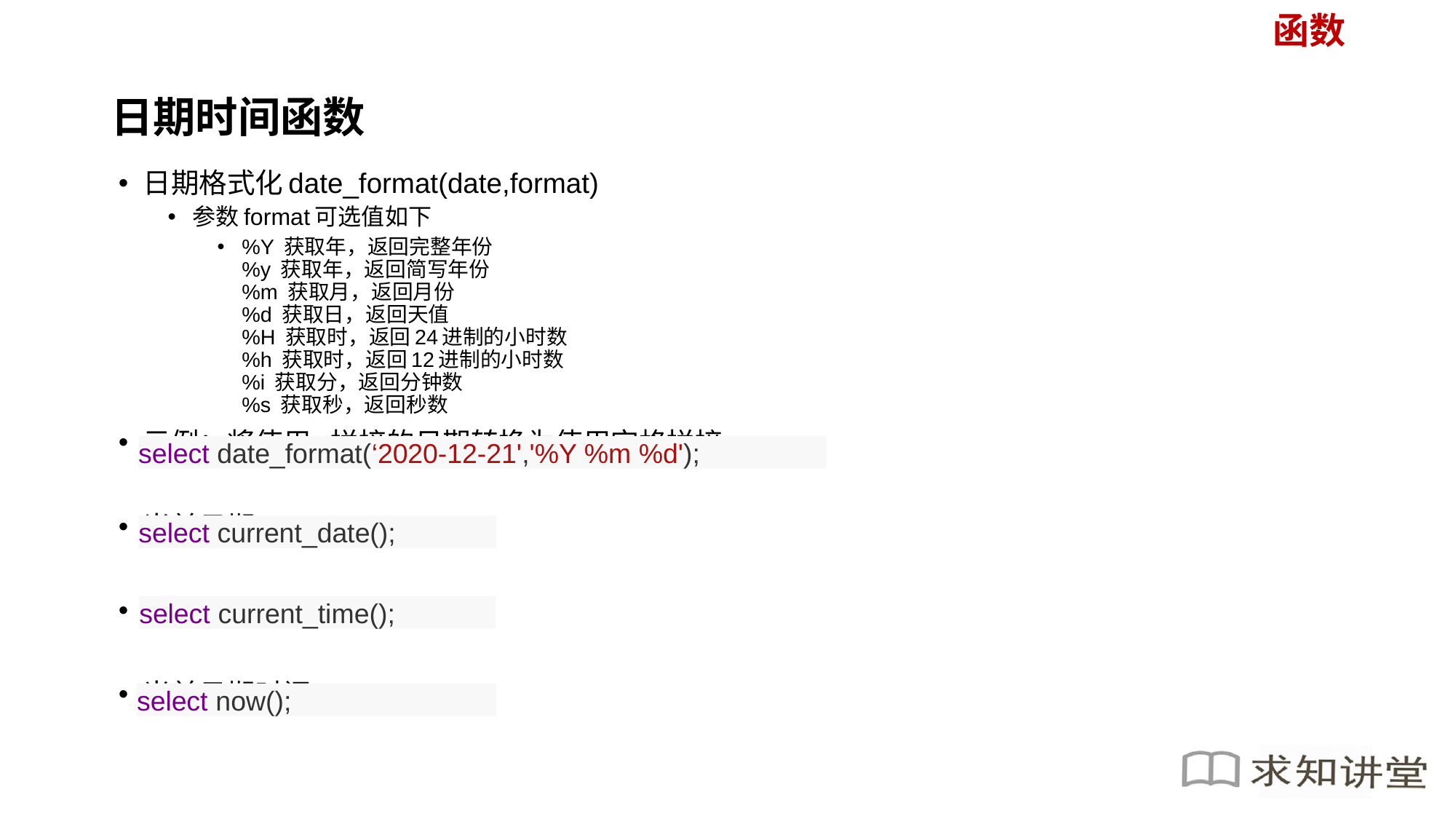

函数
# 日期时间函数
日期格式化date_format(date,format)
参数format可选值如下
%Y 获取年，返回完整年份
%y 获取年，返回简写年份
%m 获取月，返回月份
%d 获取日，返回天值
%H 获取时，返回24进制的小时数
%h 获取时，返回12进制的小时数
%i 获取分，返回分钟数
%s 获取秒，返回秒数
示例：将使用-拼接的日期转换为使用空格拼接

当前日期current_date()

当前时间current_time()

当前日期时间now()

select date_format(‘2020-12-21','%Y %m %d');
select current_date();
select current_time();
select now();